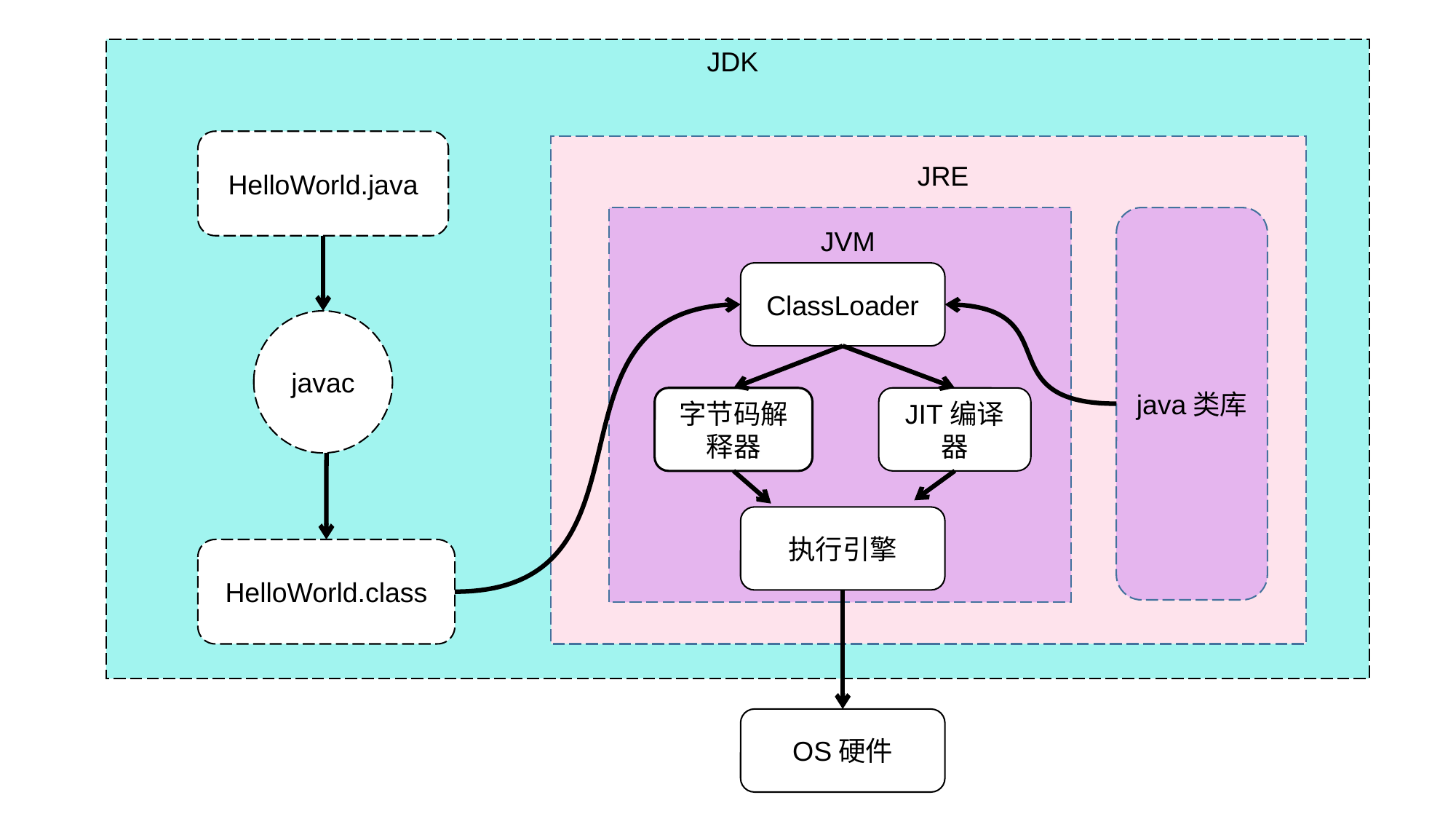

JDK
HelloWorld.java

JRE

java类库
JVM
ClassLoader
javac
字节码解释器
JIT编译器
执行引擎
HelloWorld.class
OS硬件